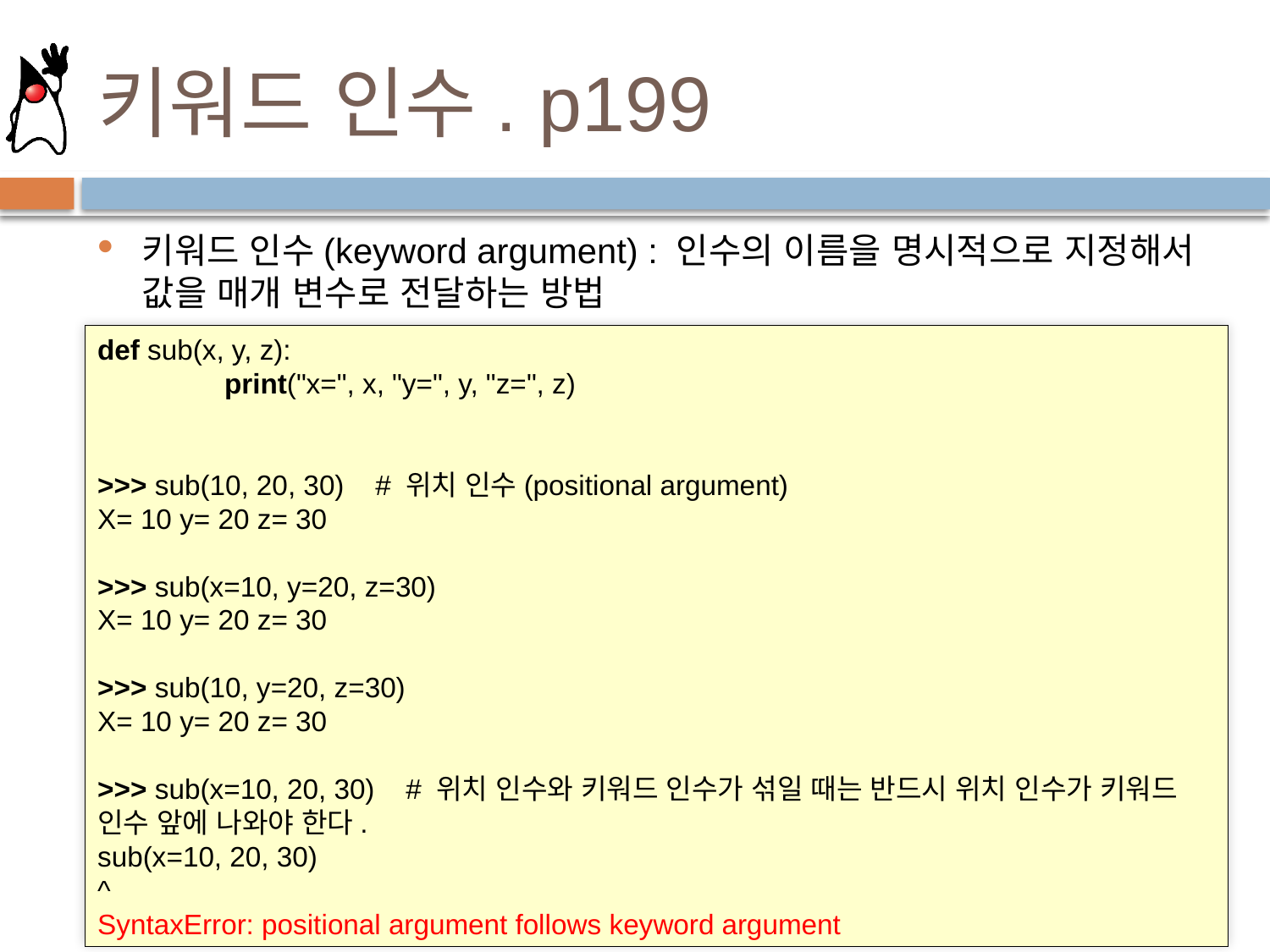

# 키워드 인수. p199
키워드 인수(keyword argument) : 인수의 이름을 명시적으로 지정해서 값을 매개 변수로 전달하는 방법
def sub(x, y, z):
	print("x=", x, "y=", y, "z=", z)

>>> sub(10, 20, 30)    # 위치 인수(positional argument)
X= 10 y= 20 z= 30

>>> sub(x=10, y=20, z=30)
X= 10 y= 20 z= 30

>>> sub(10, y=20, z=30)
X= 10 y= 20 z= 30

>>> sub(x=10, 20, 30)    # 위치 인수와 키워드 인수가 섞일 때는 반드시 위치 인수가 키워드 인수 앞에 나와야 한다.
sub(x=10, 20, 30)
^
SyntaxError: positional argument follows keyword argument